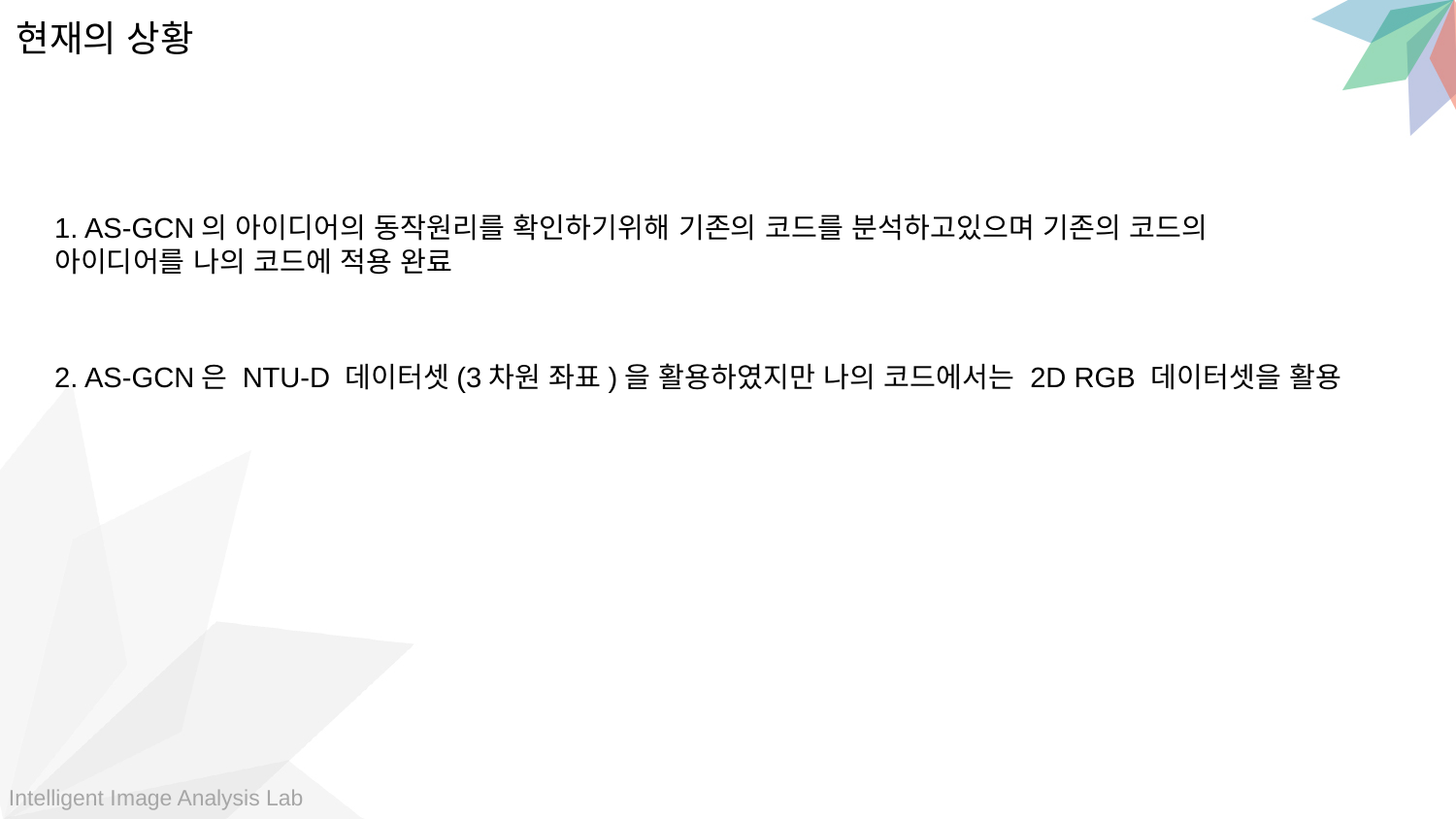

현재의 상황
1. AS-GCN의 아이디어의 동작원리를 확인하기위해 기존의 코드를 분석하고있으며 기존의 코드의 아이디어를 나의 코드에 적용 완료
2. AS-GCN은 NTU-D 데이터셋(3차원 좌표)을 활용하였지만 나의 코드에서는 2D RGB 데이터셋을 활용